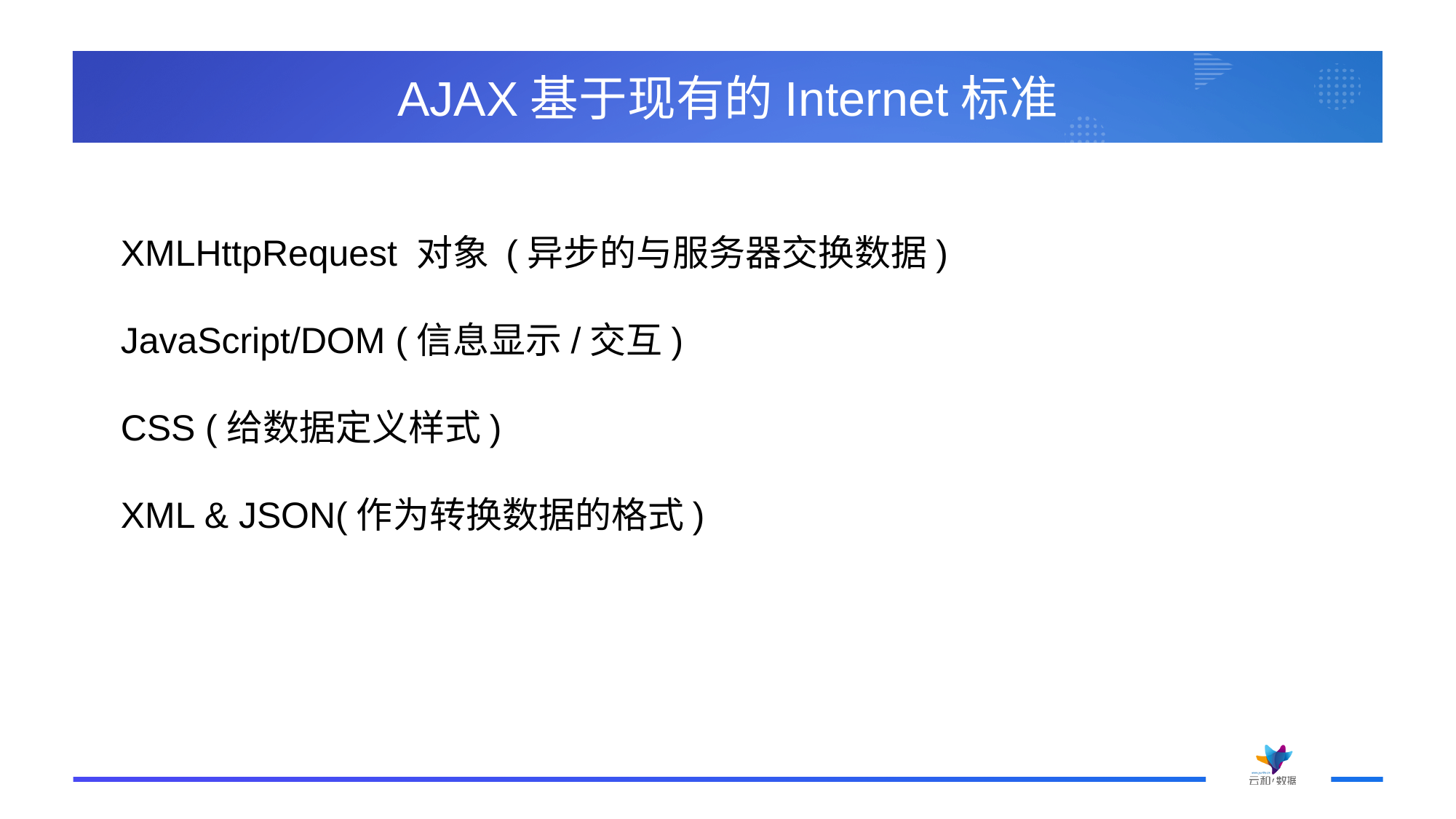

# AJAX基于现有的Internet标准

XMLHttpRequest 对象 (异步的与服务器交换数据)

JavaScript/DOM (信息显示/交互)

CSS (给数据定义样式)

XML & JSON(作为转换数据的格式)